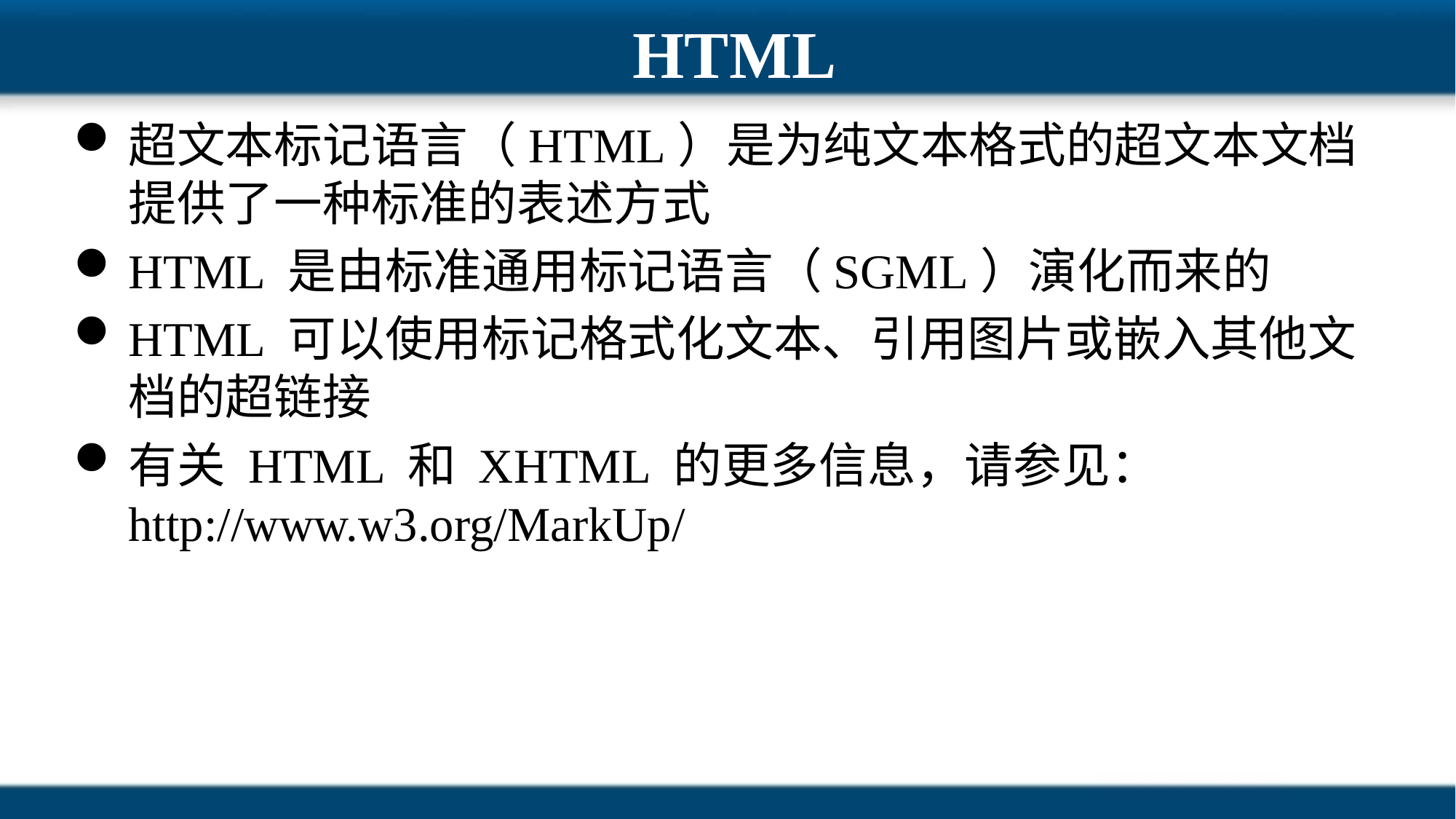

# HTML
超文本标记语言（HTML）是为纯文本格式的超文本文档提供了一种标准的表述方式
HTML 是由标准通用标记语言（SGML）演化而来的
HTML 可以使用标记格式化文本、引用图片或嵌入其他文档的超链接
有关 HTML 和 XHTML 的更多信息，请参见： http://www.w3.org/MarkUp/